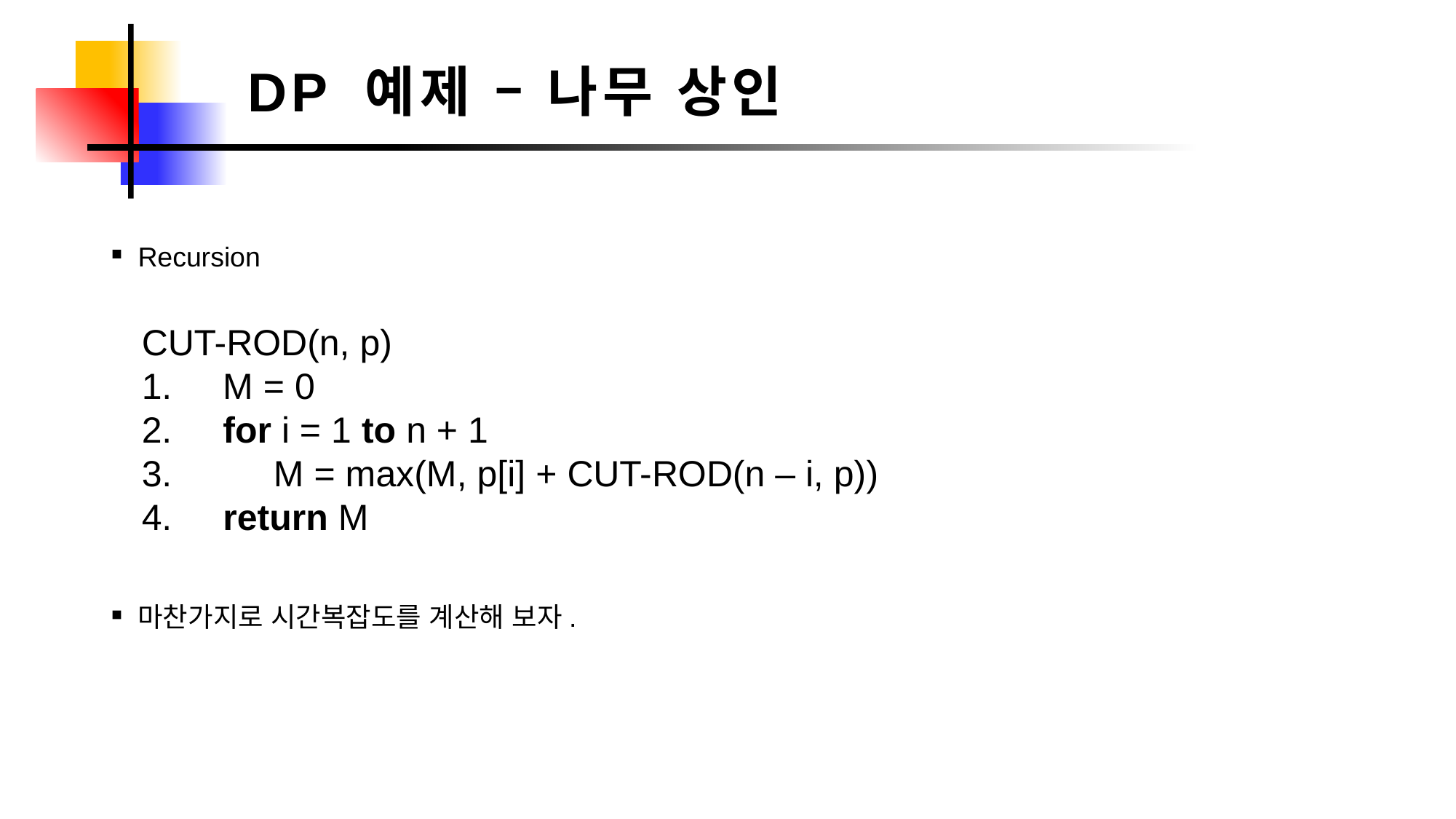

DP 예제 – 나무 상인
Recursion

CUT-ROD(n, p)
1.     M = 0
2.     for i = 1 to n + 1
3.          M = max(M, p[i] + CUT-ROD(n – i, p))
4.     return M
마찬가지로 시간복잡도를 계산해 보자.